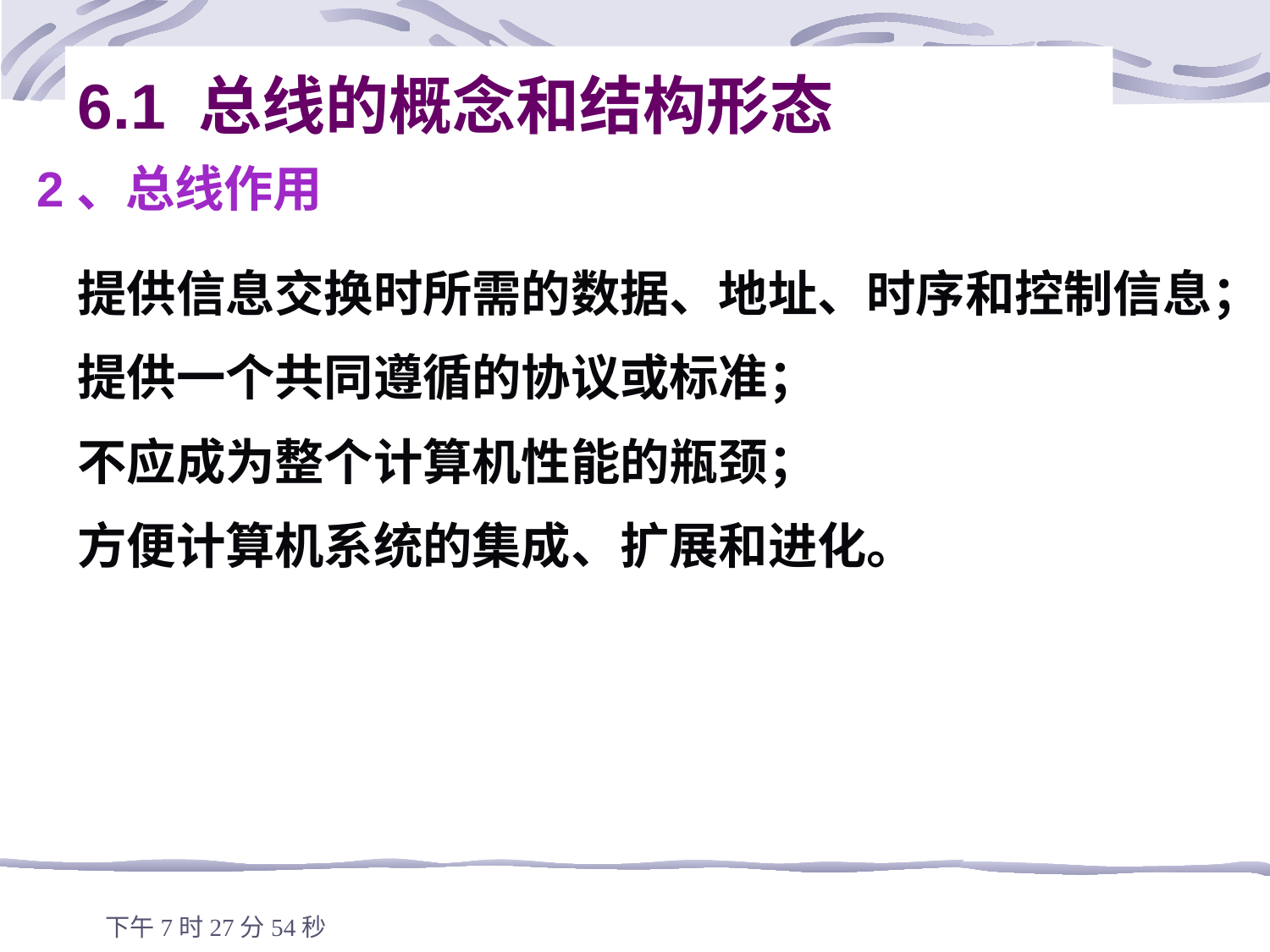

6.1 总线的概念和结构形态
2、总线作用
提供信息交换时所需的数据、地址、时序和控制信息；
提供一个共同遵循的协议或标准；
不应成为整个计算机性能的瓶颈；
方便计算机系统的集成、扩展和进化。
下午7时27分54秒